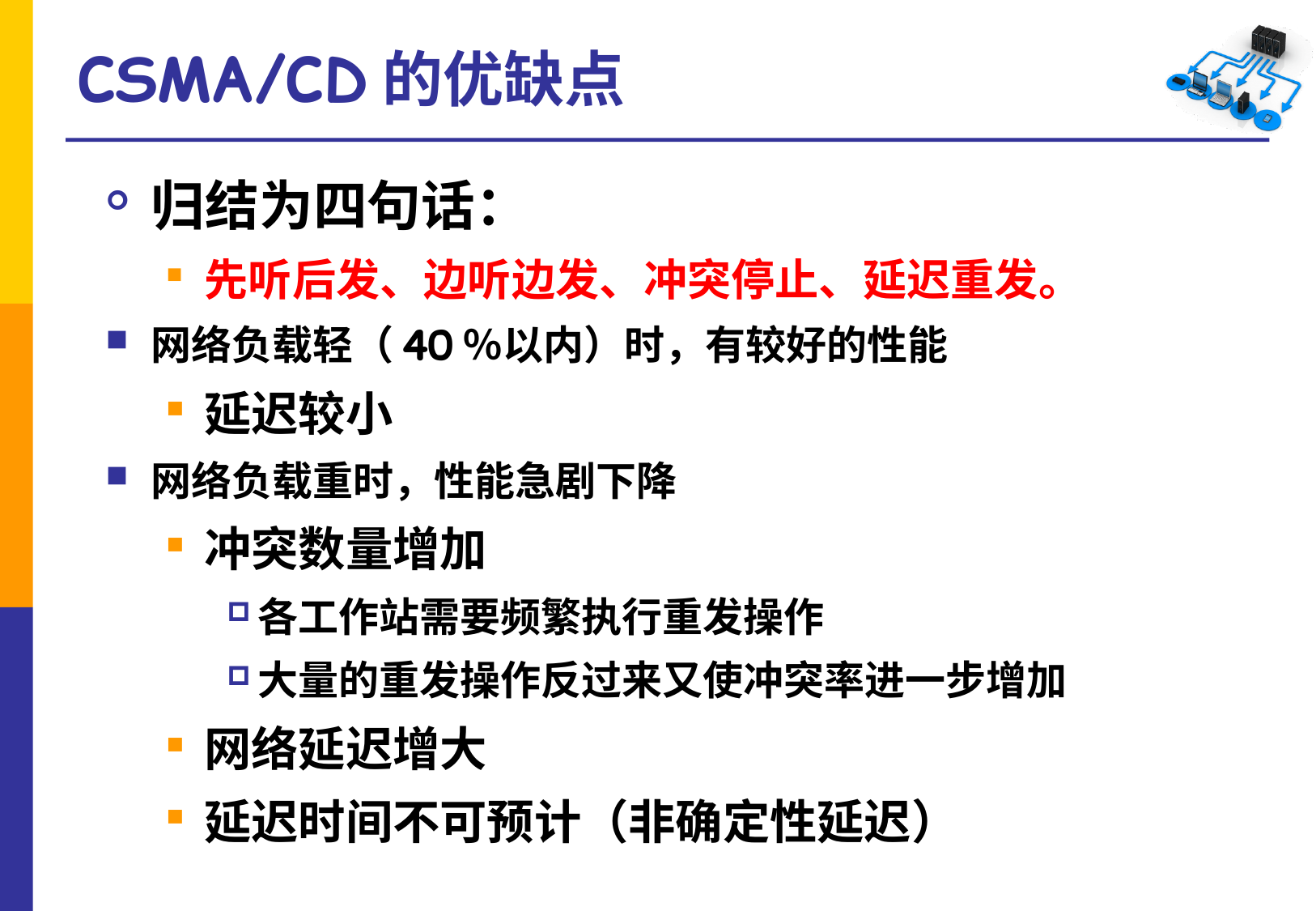

# CSMA/CD的优缺点
归结为四句话：
先听后发、边听边发、冲突停止、延迟重发。
网络负载轻（40％以内）时，有较好的性能
延迟较小
网络负载重时，性能急剧下降
冲突数量增加
各工作站需要频繁执行重发操作
大量的重发操作反过来又使冲突率进一步增加
网络延迟增大
延迟时间不可预计（非确定性延迟）